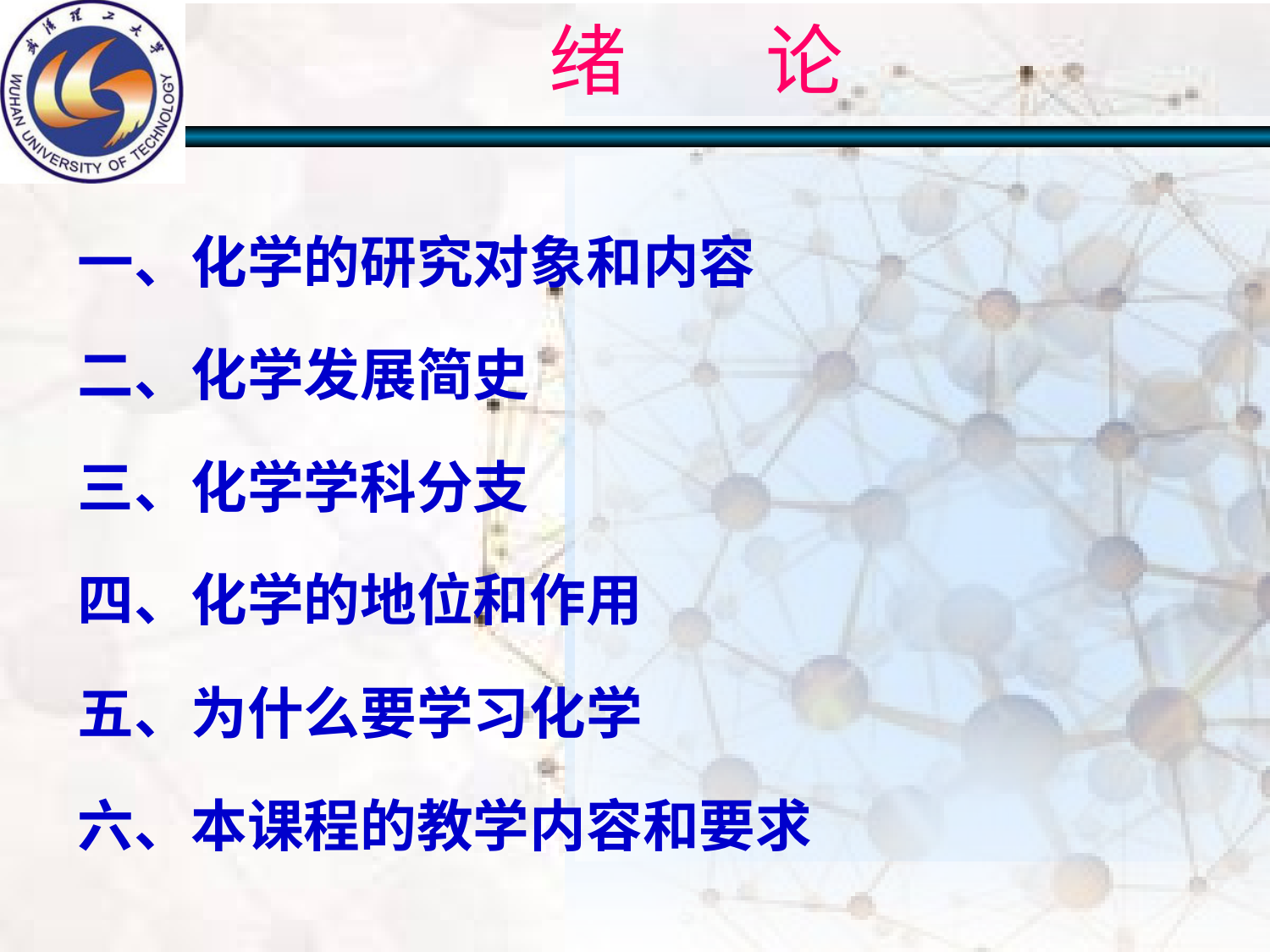

# 绪        论
一、化学的研究对象和内容
二、化学发展简史
三、化学学科分支
四、化学的地位和作用
五、为什么要学习化学
六、本课程的教学内容和要求